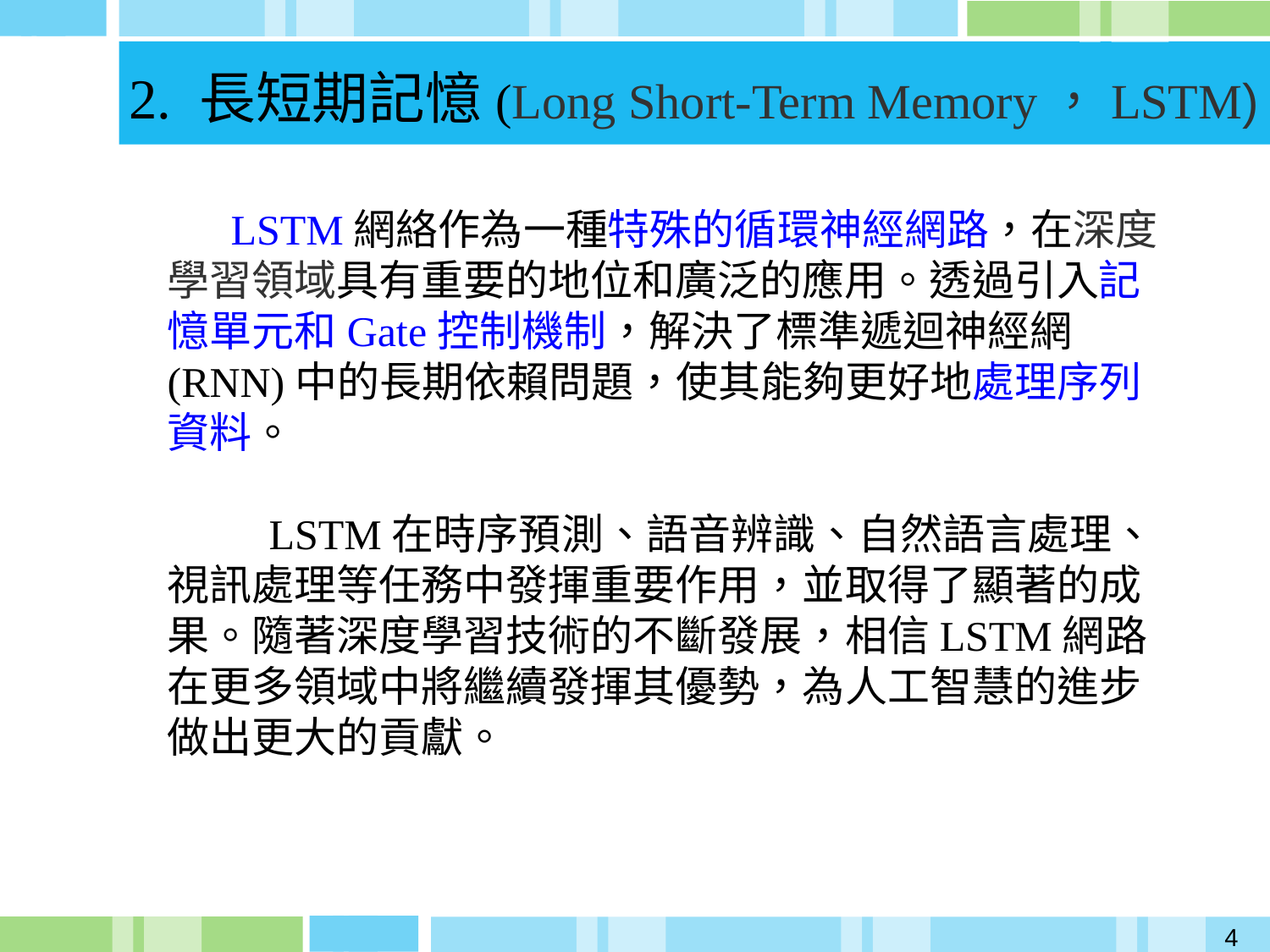

2. 長短期記憶(Long Short-Term Memory，LSTM)
      LSTM網絡作為一種特殊的循環神經網路，在深度學習領域具有重要的地位和廣泛的應用。透過引入記憶單元和Gate控制機制，解決了標準遞迴神經網(RNN)中的長期依賴問題，使其能夠更好地處理序列資料。

    LSTM在時序預測、語音辨識、自然語言處理、視訊處理等任務中發揮重要作用，並取得了顯著的成果。隨著深度學習技術的不斷發展，相信LSTM網路在更多領域中將繼續發揮其優勢，為人工智慧的進步做出更大的貢獻。
4